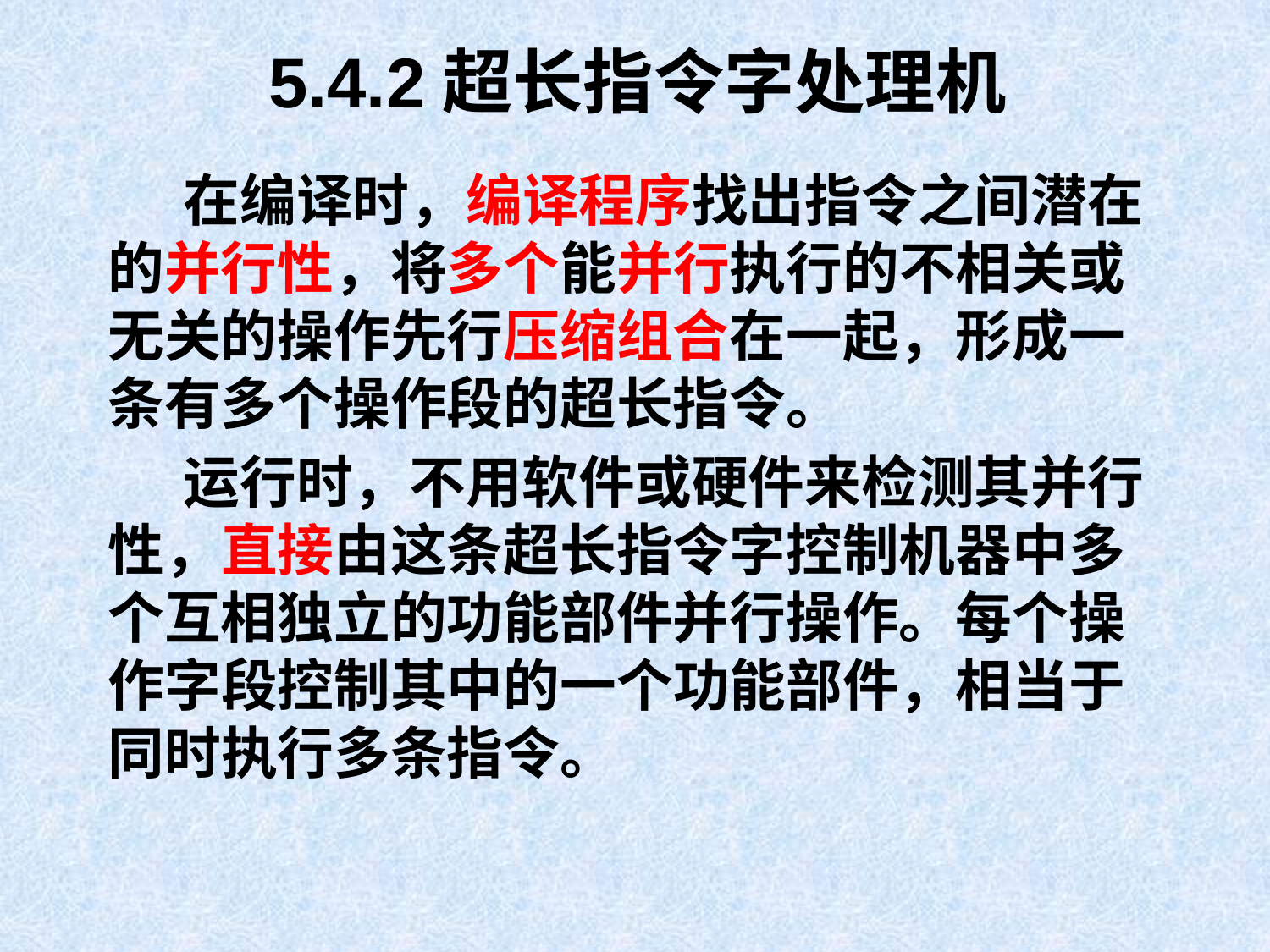

5.4.2超长指令字处理机
在编译时，编译程序找出指令之间潜在的并行性，将多个能并行执行的不相关或无关的操作先行压缩组合在一起，形成一条有多个操作段的超长指令。
运行时，不用软件或硬件来检测其并行性，直接由这条超长指令字控制机器中多个互相独立的功能部件并行操作。每个操作字段控制其中的一个功能部件，相当于同时执行多条指令。